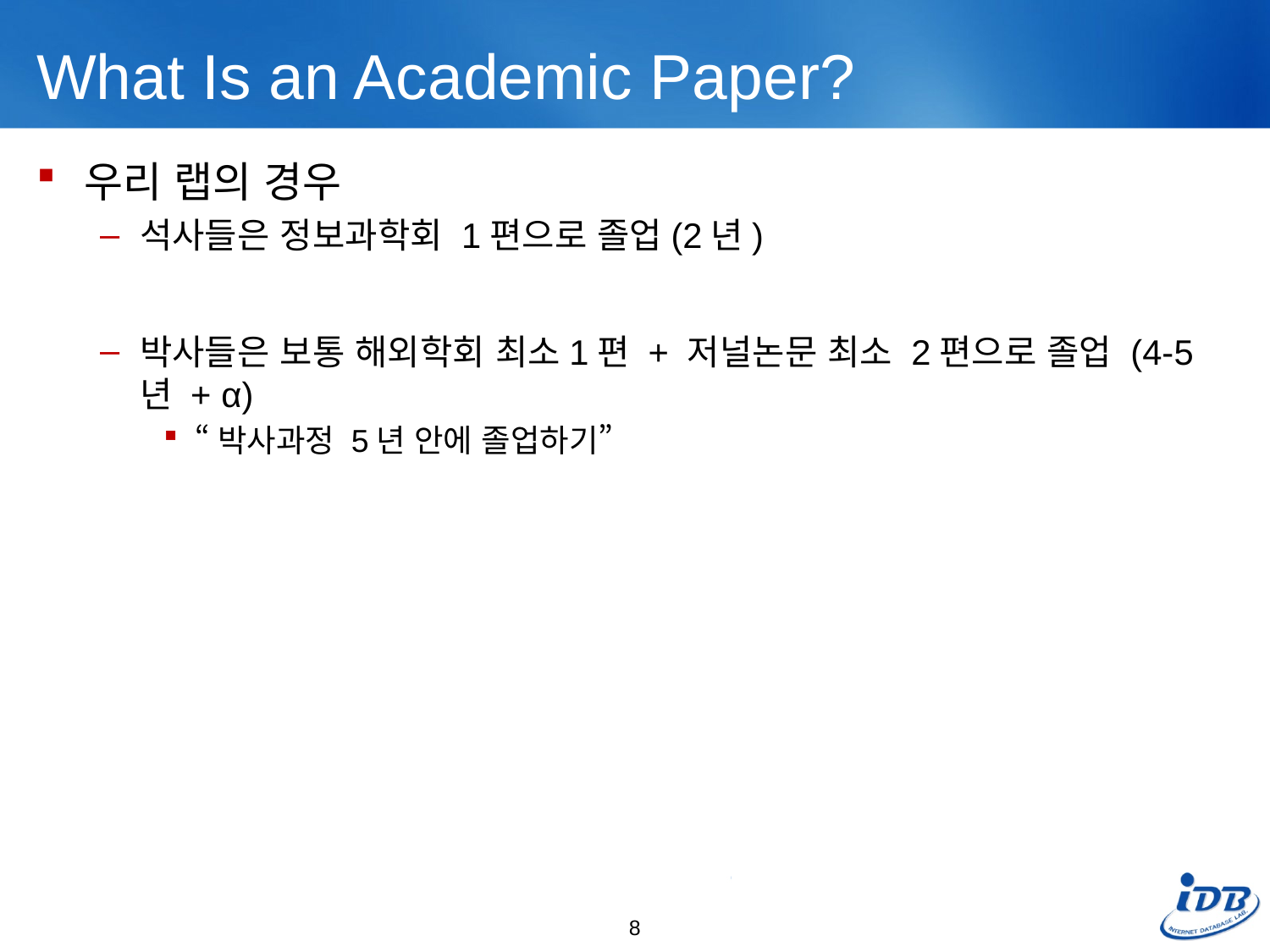

# What Is an Academic Paper?
우리 랩의 경우
석사들은 정보과학회 1편으로 졸업(2년)

박사들은 보통 해외학회 최소1편 + 저널논문 최소 2편으로 졸업 (4-5년 + α)
“박사과정 5년 안에 졸업하기”

8